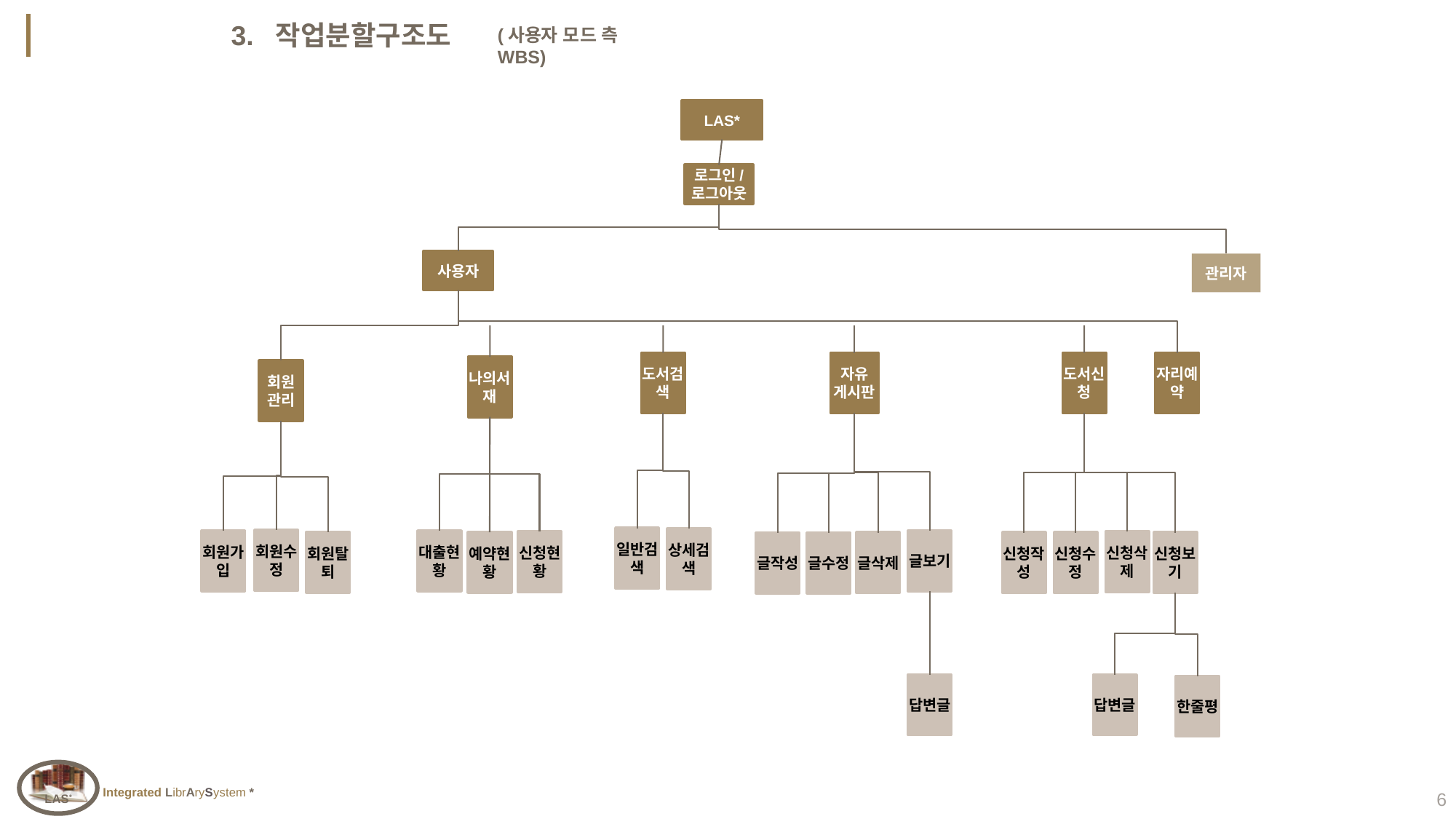

3.  작업분할구조도
(사용자 모드 측 WBS)
LAS*
로그인/
로그아웃
사용자
관리자
도서검색
자유
게시판
도서신청
자리예약
나의서재
회원
관리
일반검색
상세검색
회원수정
회원가입
글보기
대출현황
신청현황
신청삭제
회원탈퇴
예약현황
신청보기
글삭제
신청작성
신청수정
글작성
글수정
답변글
답변글
한줄평
6